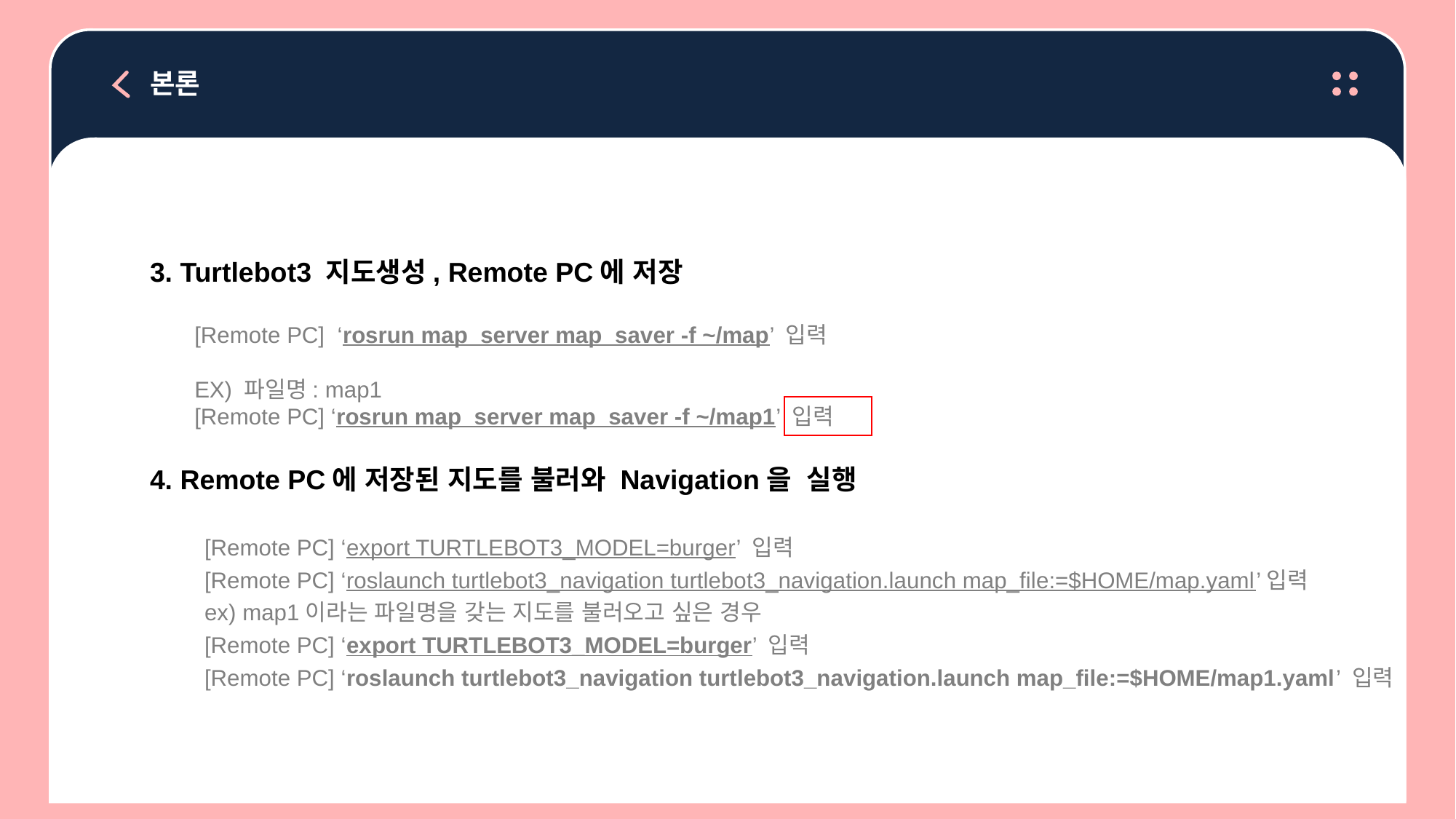

본론
3. Turtlebot3 지도생성, Remote PC에 저장

       [Remote PC]  ‘rosrun map_server map_saver -f ~/map’ 입력

       EX) 파일명: map1
       [Remote PC] ‘rosrun map_server map_saver -f ~/map1’ 입력

4. Remote PC에 저장된 지도를 불러와 Navigation을  실행

[Remote PC] ‘export TURTLEBOT3_MODEL=burger’ 입력
[Remote PC] ‘roslaunch turtlebot3_navigation turtlebot3_navigation.launch map_file:=$HOME/map.yaml’입력
ex) map1이라는 파일명을 갖는 지도를 불러오고 싶은 경우
[Remote PC] ‘export TURTLEBOT3_MODEL=burger’ 입력
[Remote PC] ‘roslaunch turtlebot3_navigation turtlebot3_navigation.launch map_file:=$HOME/map1.yaml’ 입력